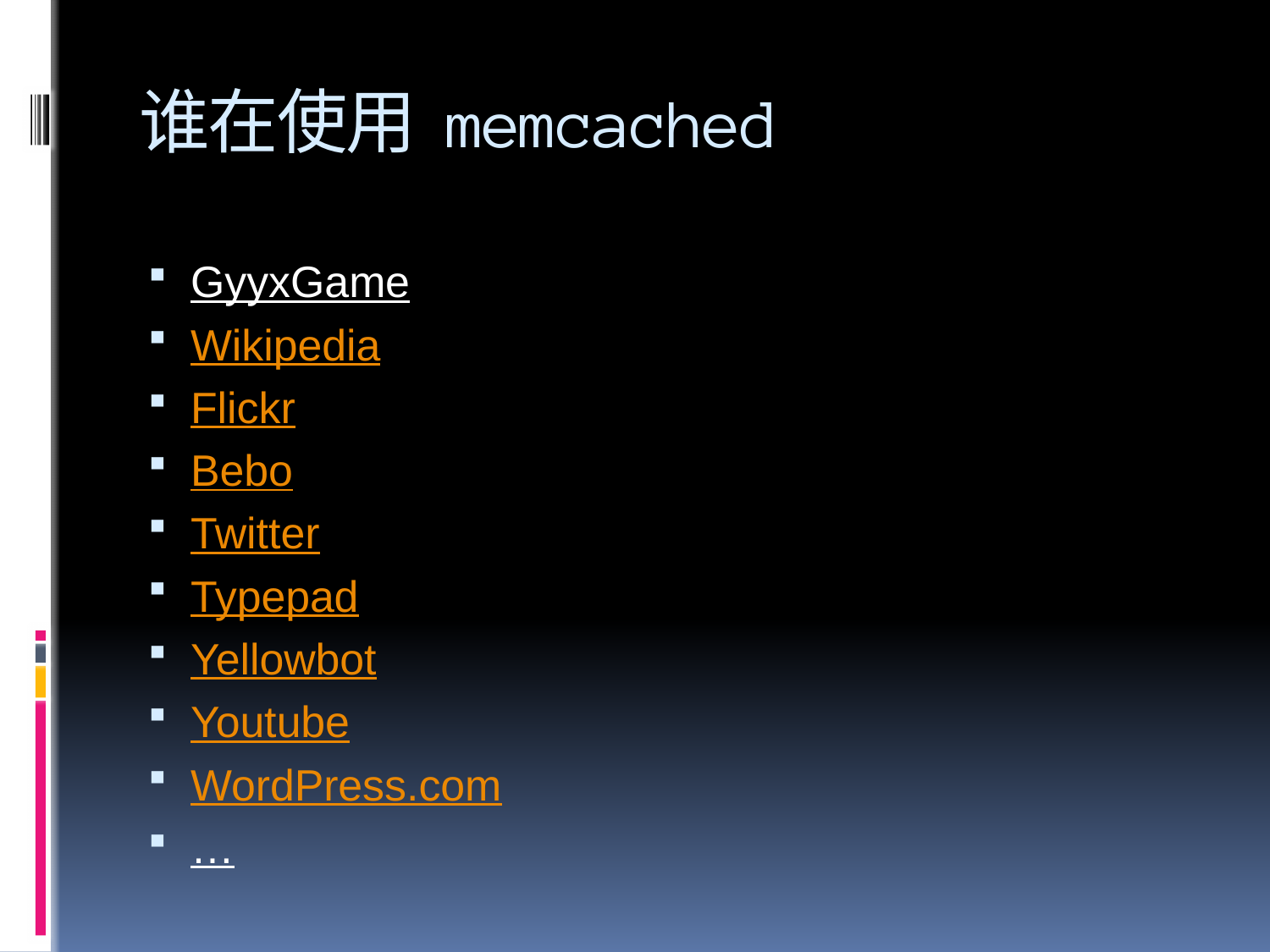

# 谁在使用 memcached
GyyxGame
Wikipedia
Flickr
Bebo
Twitter
Typepad
Yellowbot
Youtube
WordPress.com
…